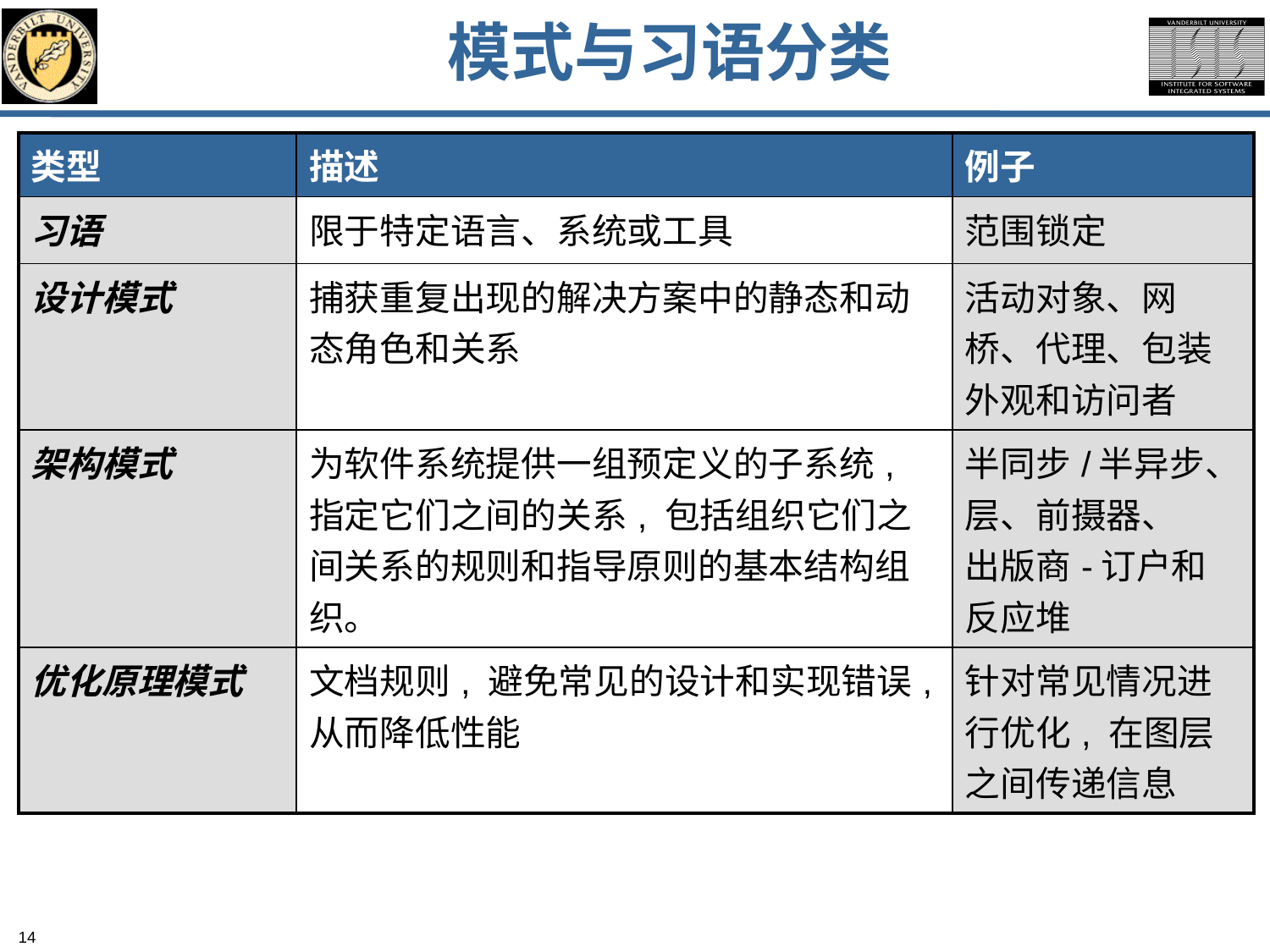

# 模式与习语分类
| 类型 | 描述 | 例子 |
| --- | --- | --- |
| 习语 | 限于特定语言、系统或工具 | 范围锁定 |
| 设计模式 | 捕获重复出现的解决方案中的静态和动态角色和关系 | 活动对象、网桥、代理、包装外观和访问者 |
| 架构模式 | 为软件系统提供一组预定义的子系统, 指定它们之间的关系, 包括组织它们之间关系的规则和指导原则的基本结构组织。 | 半同步/半异步、层、前摄器、 出版商-订户和反应堆 |
| 优化原理模式 | 文档规则, 避免常见的设计和实现错误, 从而降低性能 | 针对常见情况进行优化, 在图层之间传递信息 |

14